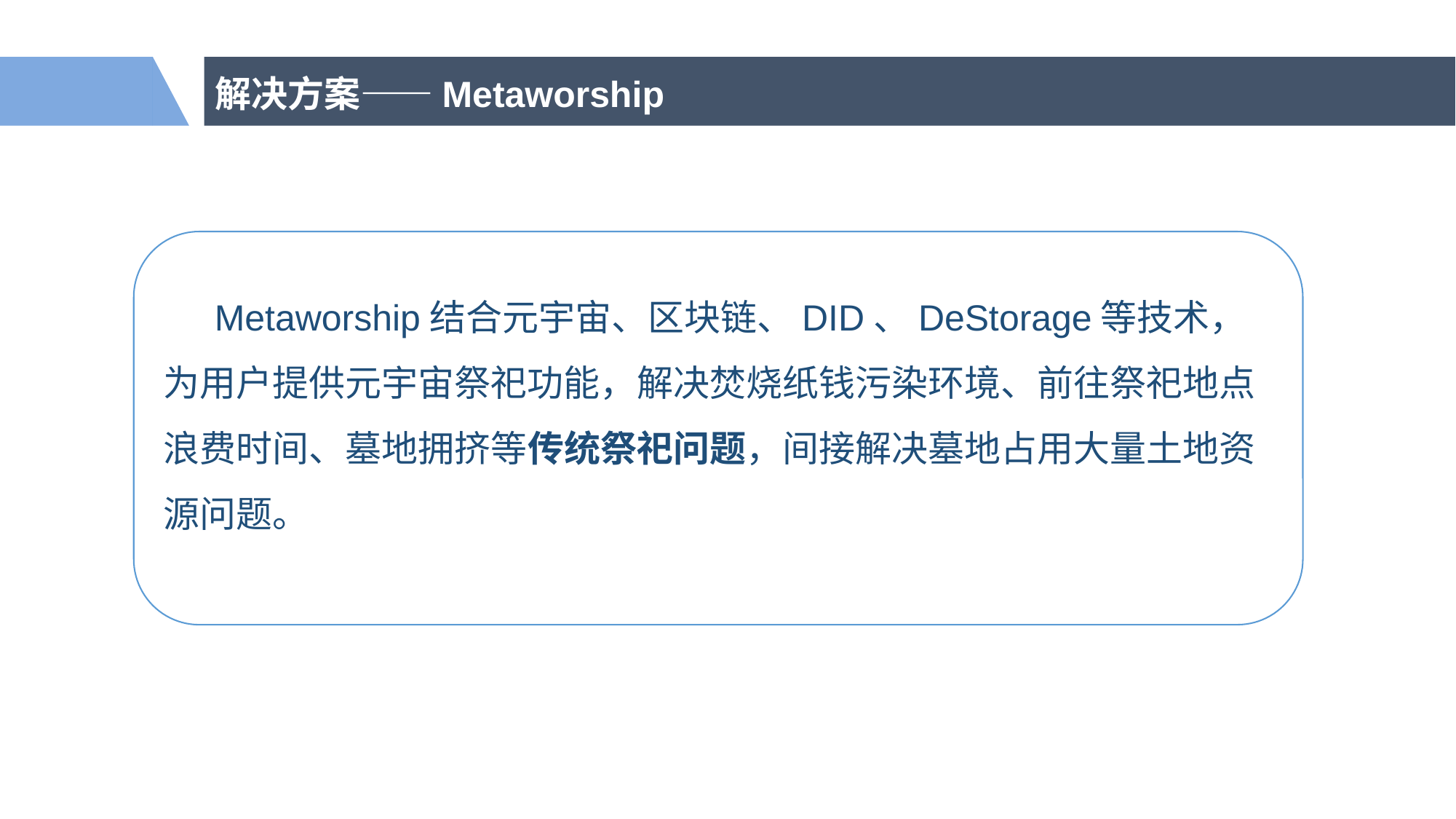

解决方案——Metaworship
     Metaworship结合元宇宙、区块链、DID、DeStorage等技术，为用户提供元宇宙祭祀功能，解决焚烧纸钱污染环境、前往祭祀地点浪费时间、墓地拥挤等传统祭祀问题，间接解决墓地占用大量土地资源问题。

一、团队介绍